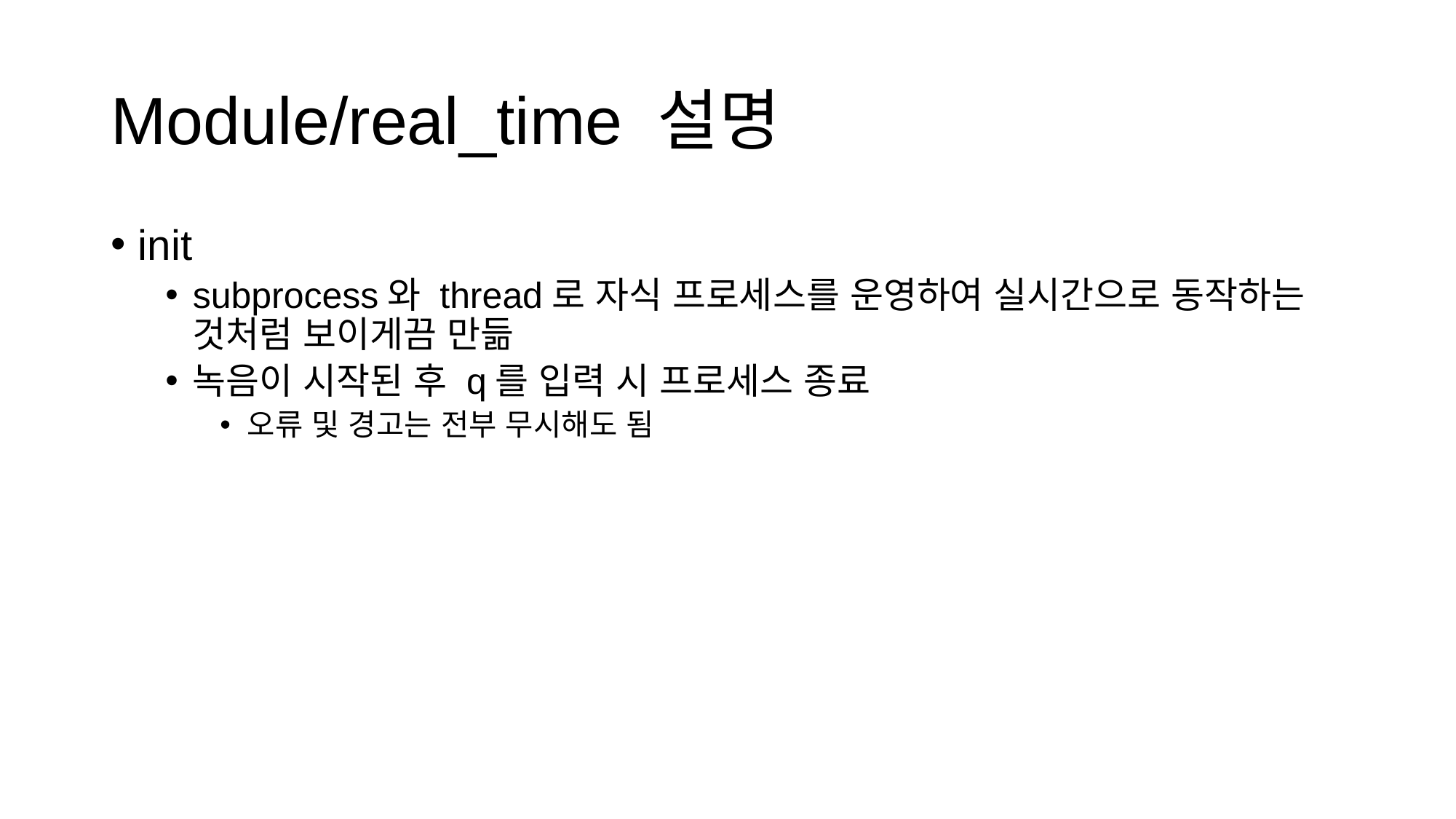

# Module/real_time 설명
init
subprocess와 thread로 자식 프로세스를 운영하여 실시간으로 동작하는 것처럼 보이게끔 만듦
녹음이 시작된 후 q를 입력 시 프로세스 종료
오류 및 경고는 전부 무시해도 됨